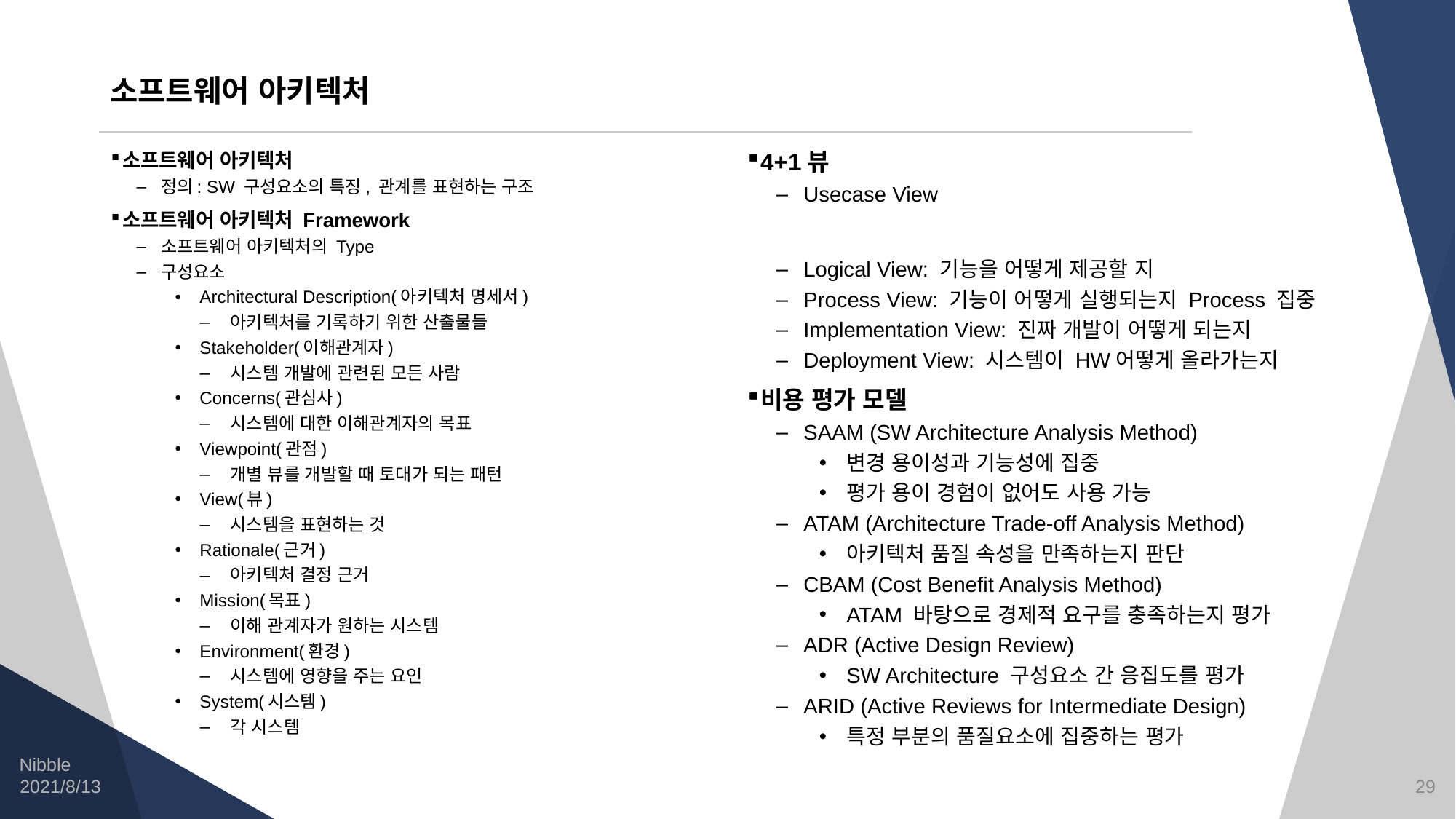

# 소프트웨어 아키텍처
4+1뷰
Usecase View

Logical View: 기능을 어떻게 제공할 지
Process View: 기능이 어떻게 실행되는지 Process 집중
Implementation View: 진짜 개발이 어떻게 되는지
Deployment View: 시스템이 HW어떻게 올라가는지
비용 평가 모델
SAAM (SW Architecture Analysis Method)
변경 용이성과 기능성에 집중
평가 용이 경험이 없어도 사용 가능
ATAM (Architecture Trade-off Analysis Method)
아키텍처 품질 속성을 만족하는지 판단
CBAM (Cost Benefit Analysis Method)
ATAM 바탕으로 경제적 요구를 충족하는지 평가
ADR (Active Design Review)
SW Architecture 구성요소 간 응집도를 평가
ARID (Active Reviews for Intermediate Design)
특정 부분의 품질요소에 집중하는 평가

소프트웨어 아키텍처
정의: SW 구성요소의 특징, 관계를 표현하는 구조
소프트웨어 아키텍처 Framework
소프트웨어 아키텍처의 Type
구성요소
Architectural Description(아키텍처 명세서)
아키텍처를 기록하기 위한 산출물들
Stakeholder(이해관계자)
시스템 개발에 관련된 모든 사람
Concerns(관심사)
시스템에 대한 이해관계자의 목표
Viewpoint(관점)
개별 뷰를 개발할 때 토대가 되는 패턴
View(뷰)
시스템을 표현하는 것
Rationale(근거)
아키텍처 결정 근거
Mission(목표)
이해 관계자가 원하는 시스템
Environment(환경)
시스템에 영향을 주는 요인
System(시스템)
각 시스템

Nibble
2021/8/13
29